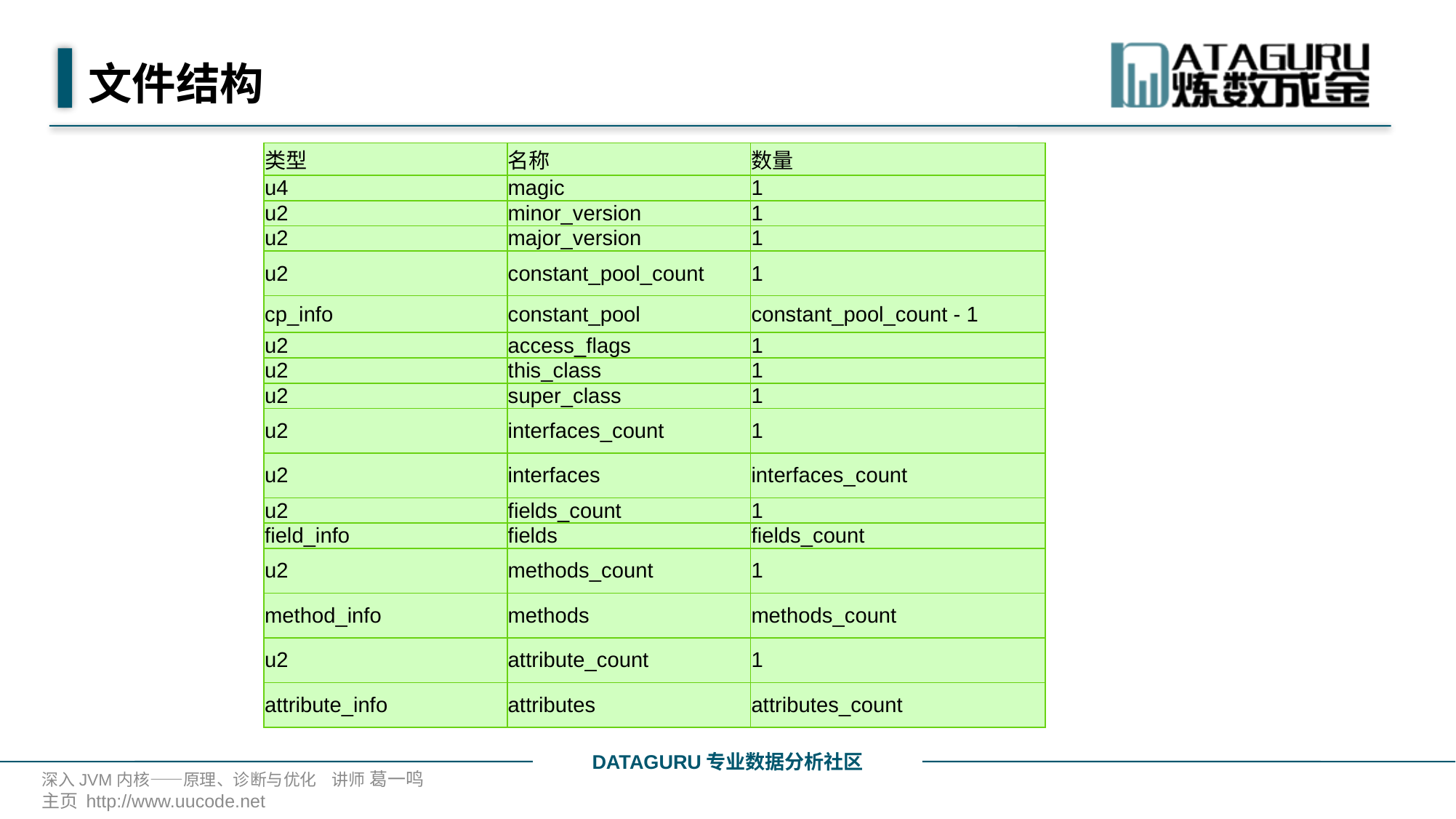

# 文件结构
| 类型 | 名称 | 数量 |
| --- | --- | --- |
| u4 | magic | 1 |
| u2 | minor\_version | 1 |
| u2 | major\_version | 1 |
| u2 | constant\_pool\_count | 1 |
| cp\_info | constant\_pool | constant\_pool\_count - 1 |
| u2 | access\_flags | 1 |
| u2 | this\_class | 1 |
| u2 | super\_class | 1 |
| u2 | interfaces\_count | 1 |
| u2 | interfaces | interfaces\_count |
| u2 | fields\_count | 1 |
| field\_info | fields | fields\_count |
| u2 | methods\_count | 1 |
| method\_info | methods | methods\_count |
| u2 | attribute\_count | 1 |
| attribute\_info | attributes | attributes\_count |